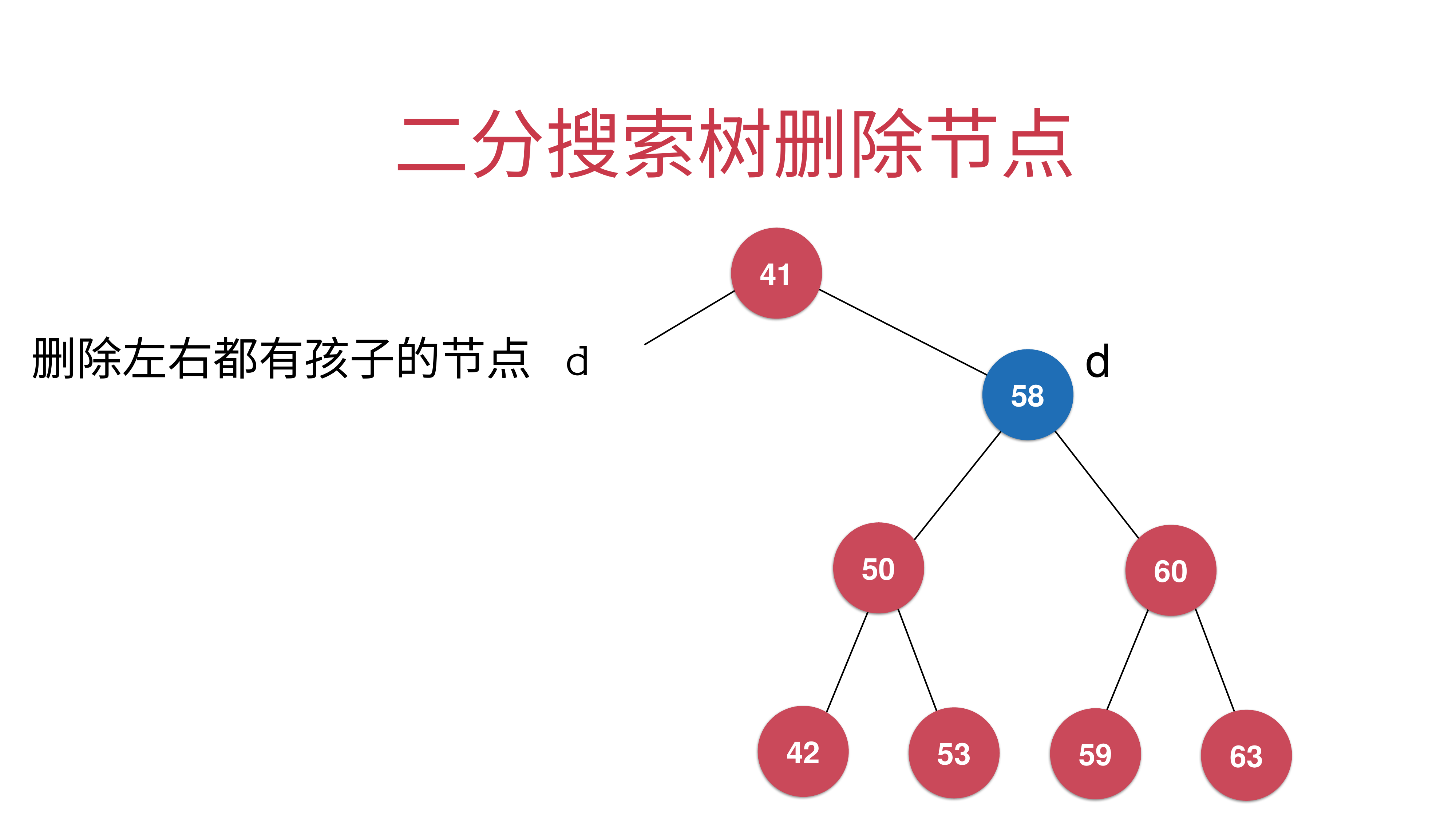

# 二分搜索树删除节点
41

删除左右都有孩子的节点 d

d
58

50
60

42
53
59
63